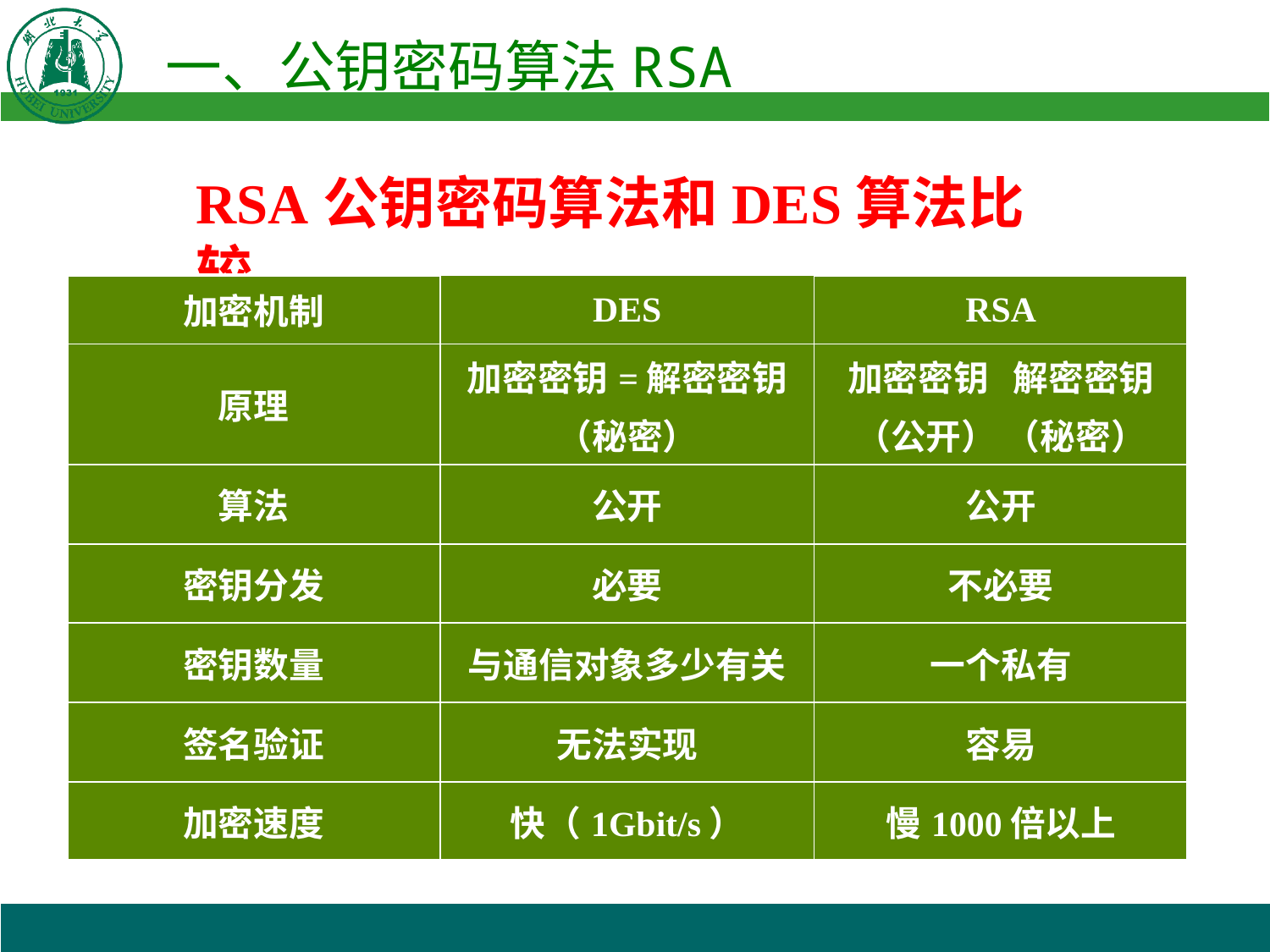

RSA公钥密码算法和DES算法比较
| 加密机制 | DES | RSA |
| --- | --- | --- |
| 原理 | 加密密钥=解密密钥 （秘密） | 加密密钥 解密密钥 （公开） （秘密） |
| 算法 | 公开 | 公开 |
| 密钥分发 | 必要 | 不必要 |
| 密钥数量 | 与通信对象多少有关 | 一个私有 |
| 签名验证 | 无法实现 | 容易 |
| 加密速度 | 快（1Gbit/s） | 慢1000倍以上 |